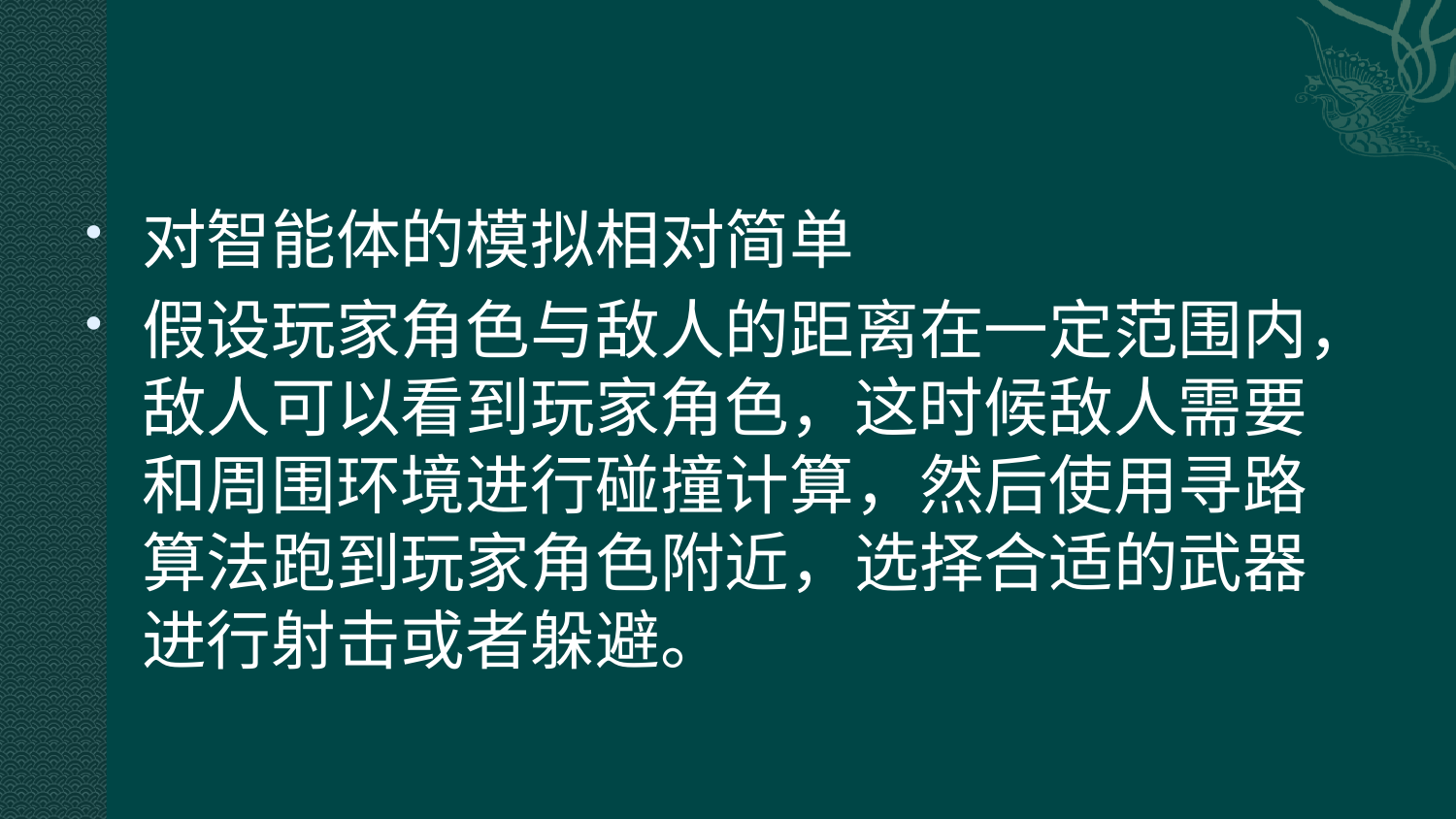

#
对智能体的模拟相对简单
假设玩家角色与敌人的距离在一定范围内，敌人可以看到玩家角色，这时候敌人需要和周围环境进行碰撞计算，然后使用寻路算法跑到玩家角色附近，选择合适的武器进行射击或者躲避。